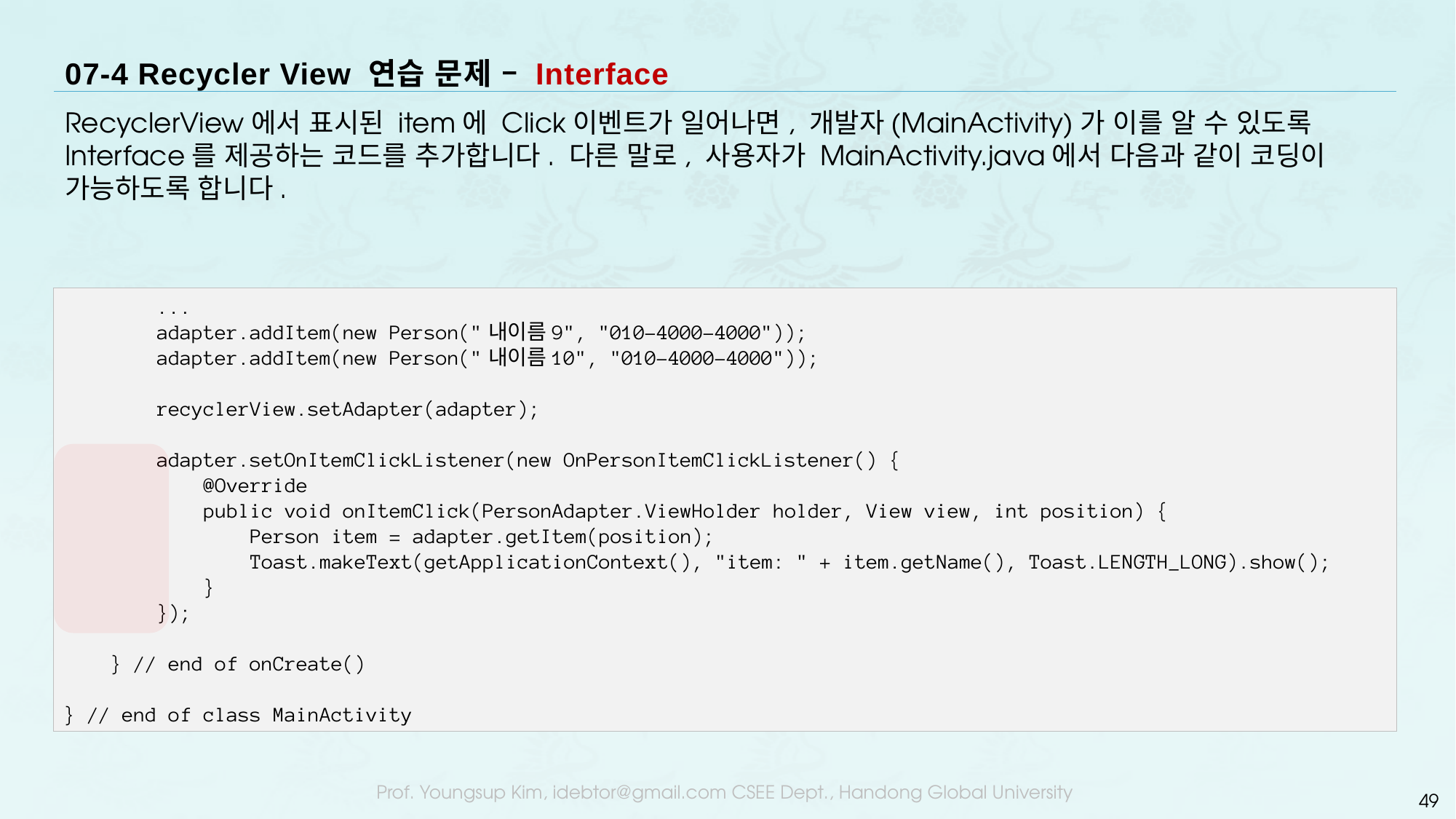

# 07-4 Recycler View 연습 문제 – Interface
RecyclerView에서 표시된 item에 Click이벤트가 일어나면, 개발자(MainActivity)가 이를 알 수 있도록 Interface를 제공하는 코드를 추가합니다. 다른 말로, 사용자가 MainActivity.java에서 다음과 같이 코딩이 가능하도록 합니다.

        ...
        adapter.addItem(new Person("내이름9", "010-4000-4000"));
        adapter.addItem(new Person("내이름10", "010-4000-4000"));

        recyclerView.setAdapter(adapter);

        adapter.setOnItemClickListener(new OnPersonItemClickListener() {
            @Override
            public void onItemClick(PersonAdapter.ViewHolder holder, View view, int position) {
                Person item = adapter.getItem(position);
                Toast.makeText(getApplicationContext(), "item: " + item.getName(), Toast.LENGTH_LONG).show();
            }
        });

    } // end of onCreate()

} // end of class MainActivity

49